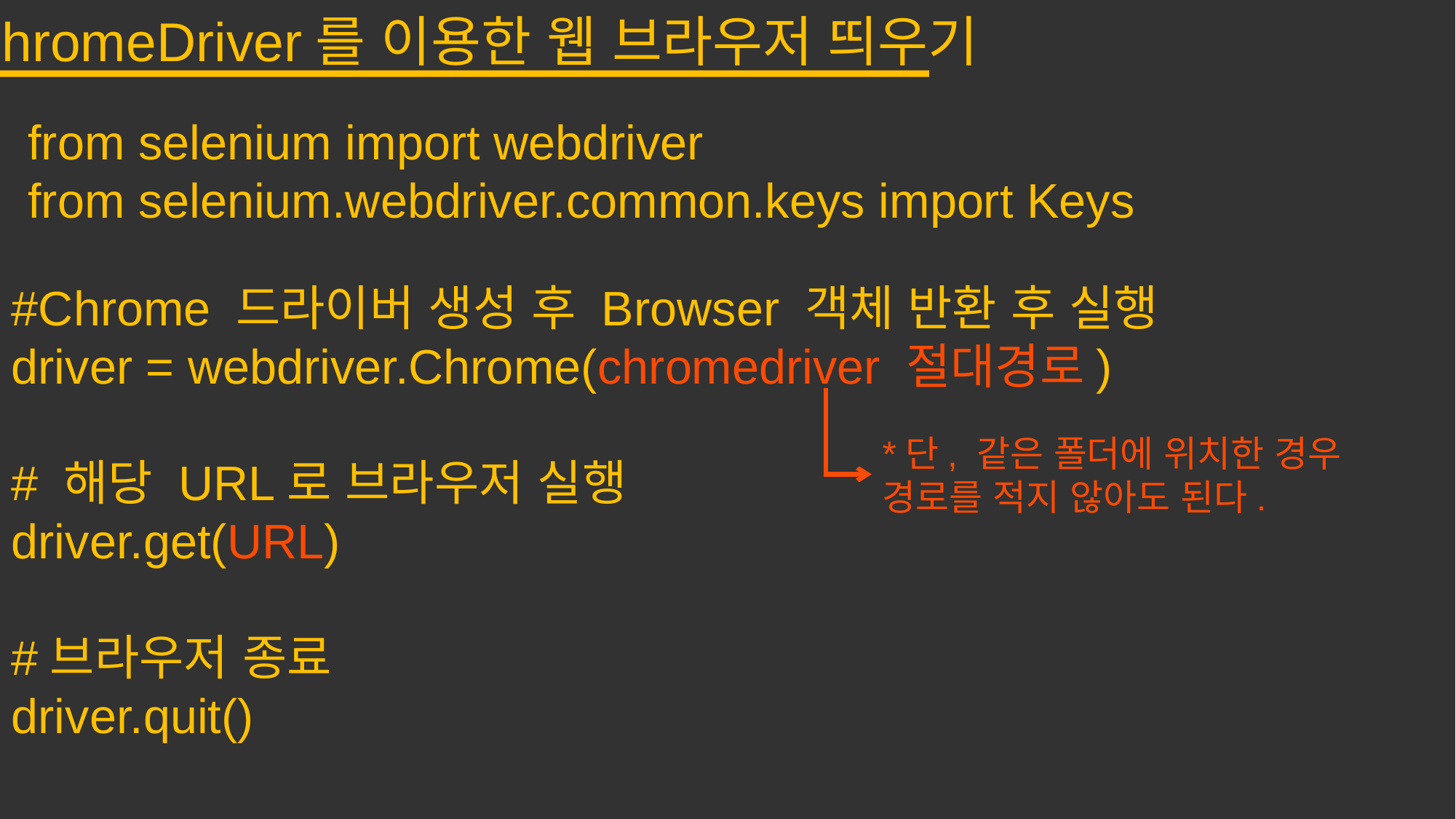

ChromeDriver를 이용한 웹 브라우저 띄우기

from selenium import webdriver
from selenium.webdriver.common.keys import Keys
#Chrome 드라이버 생성 후 Browser 객체 반환 후 실행
driver = webdriver.Chrome(chromedriver 절대경로)

# 해당 URL로 브라우저 실행
driver.get(URL)

#브라우저 종료
driver.quit()
*단, 같은 폴더에 위치한 경우
경로를 적지 않아도 된다.